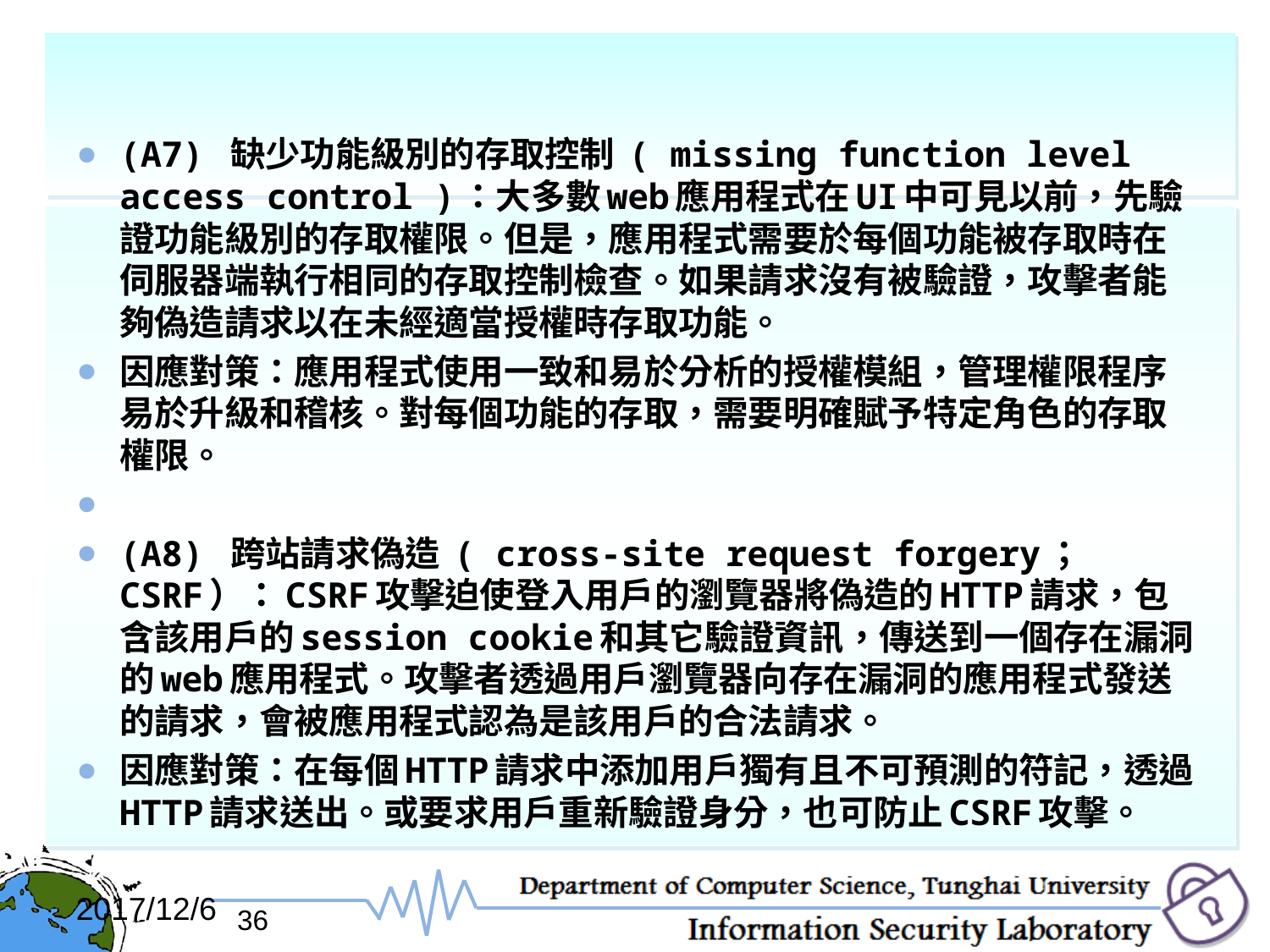

(A7) 缺少功能級別的存取控制 ( missing function level access control )：大多數web應用程式在UI中可見以前，先驗證功能級別的存取權限。但是，應用程式需要於每個功能被存取時在伺服器端執行相同的存取控制檢查。如果請求沒有被驗證，攻擊者能夠偽造請求以在未經適當授權時存取功能。
因應對策：應用程式使用一致和易於分析的授權模組，管理權限程序易於升級和稽核。對每個功能的存取，需要明確賦予特定角色的存取權限。

(A8) 跨站請求偽造 ( cross-site request forgery；CSRF）：CSRF攻擊迫使登入用戶的瀏覽器將偽造的HTTP請求，包含該用戶的session cookie和其它驗證資訊，傳送到一個存在漏洞的web應用程式。攻擊者透過用戶瀏覽器向存在漏洞的應用程式發送的請求，會被應用程式認為是該用戶的合法請求。
因應對策：在每個HTTP請求中添加用戶獨有且不可預測的符記，透過HTTP請求送出。或要求用戶重新驗證身分，也可防止CSRF攻擊。
2017/12/6
36